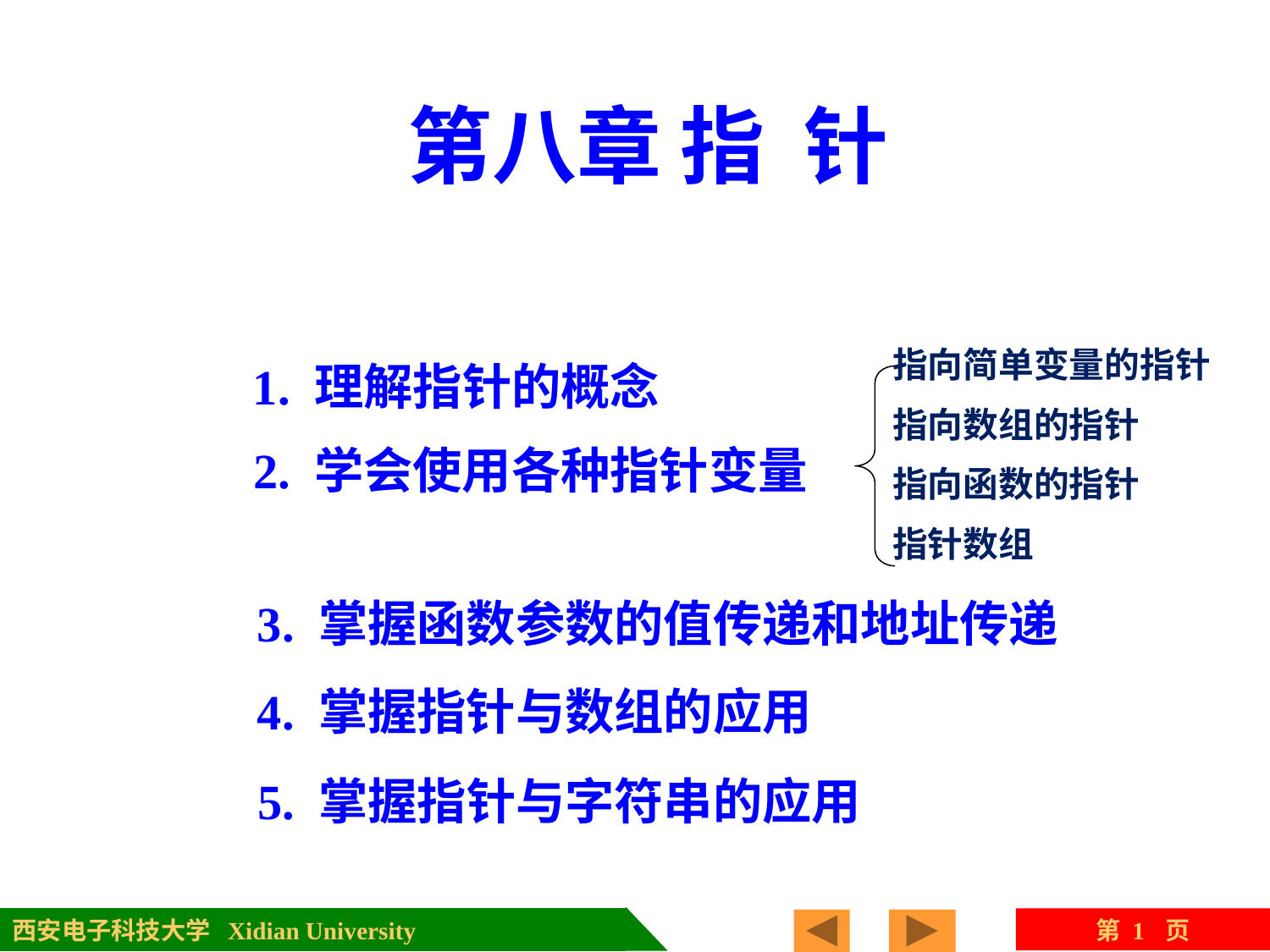

第八章 指  针
指向简单变量的指针
指向数组的指针
指向函数的指针
指针数组

1. 理解指针的概念
2. 学会使用各种指针变量
3. 掌握函数参数的值传递和地址传递
4. 掌握指针与数组的应用
5. 掌握指针与字符串的应用